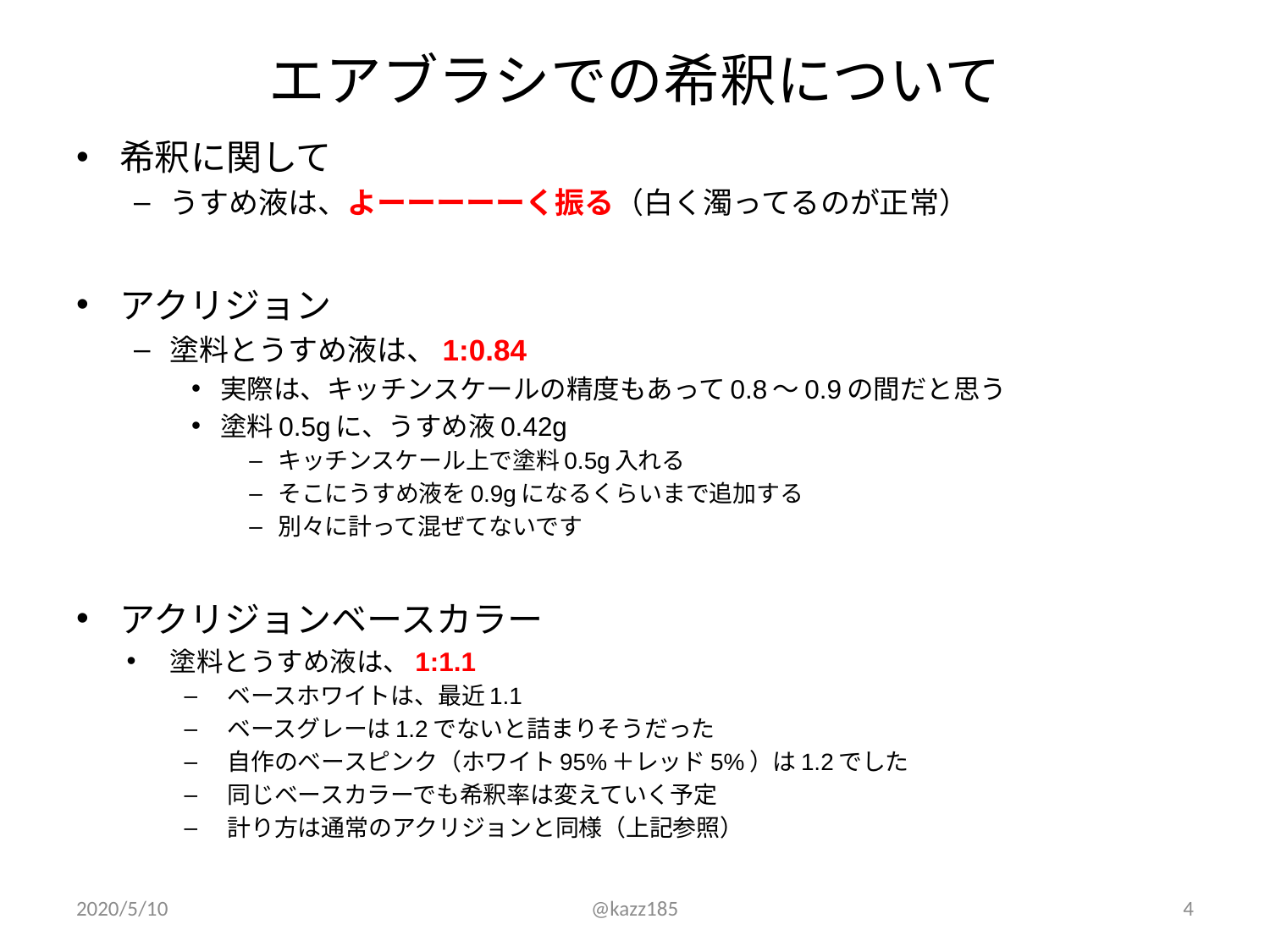

# エアブラシでの希釈について
希釈に関して
うすめ液は、よーーーーーく振る（白く濁ってるのが正常）

アクリジョン
塗料とうすめ液は、1:0.84
実際は、キッチンスケールの精度もあって0.8～0.9の間だと思う
塗料0.5gに、うすめ液0.42g
キッチンスケール上で塗料0.5g入れる
そこにうすめ液を0.9gになるくらいまで追加する
別々に計って混ぜてないです

アクリジョンベースカラー
塗料とうすめ液は、1:1.1
ベースホワイトは、最近1.1
ベースグレーは1.2でないと詰まりそうだった
自作のベースピンク（ホワイト95%＋レッド5%）は1.2でした
同じベースカラーでも希釈率は変えていく予定
計り方は通常のアクリジョンと同様（上記参照）
2020/5/10
@kazz185
4